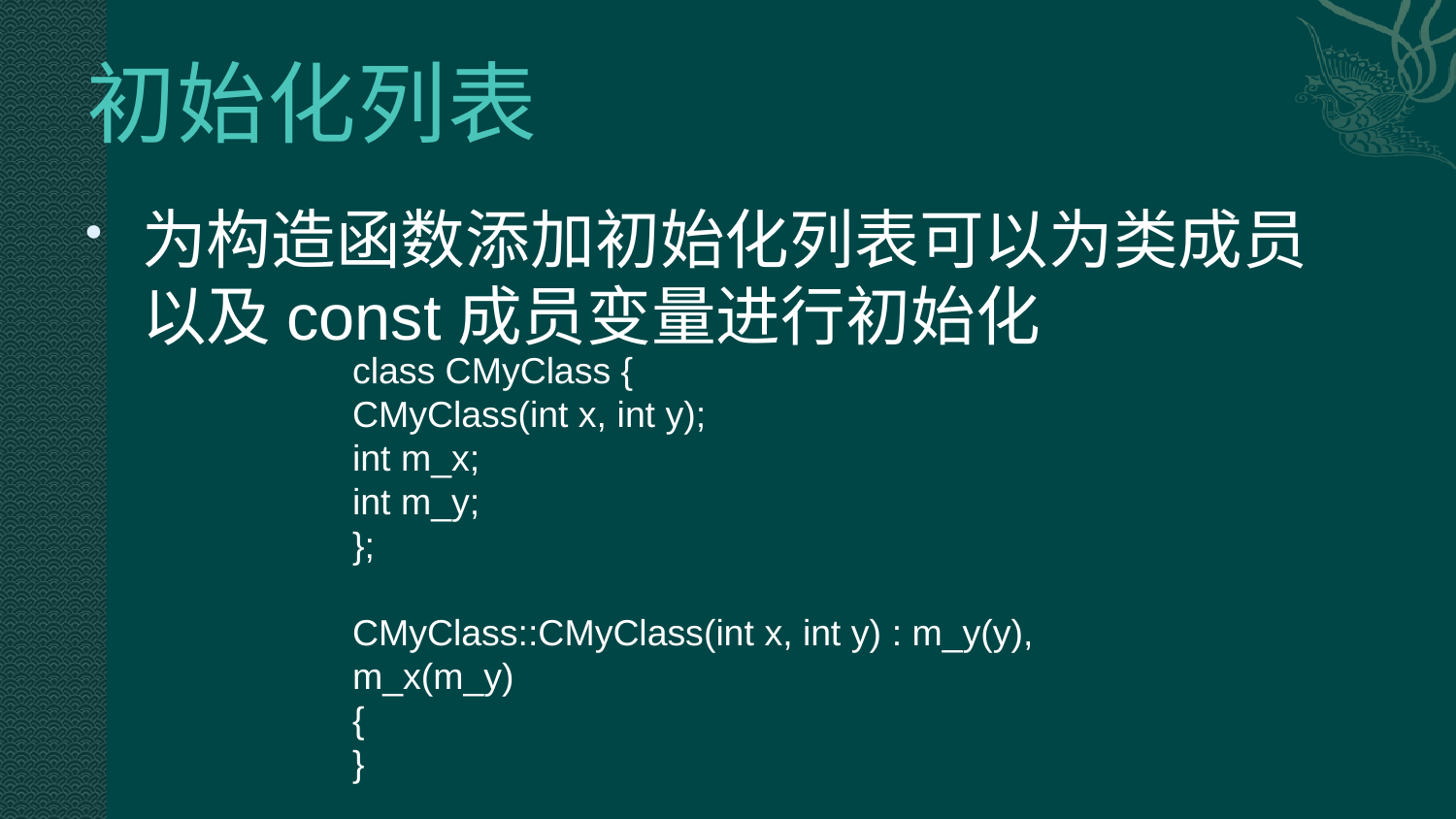

# 初始化列表
为构造函数添加初始化列表可以为类成员以及const成员变量进行初始化

class CMyClass {
CMyClass(int x, int y);
int m_x;
int m_y;
};

CMyClass::CMyClass(int x, int y) : m_y(y), m_x(m_y)
{
}